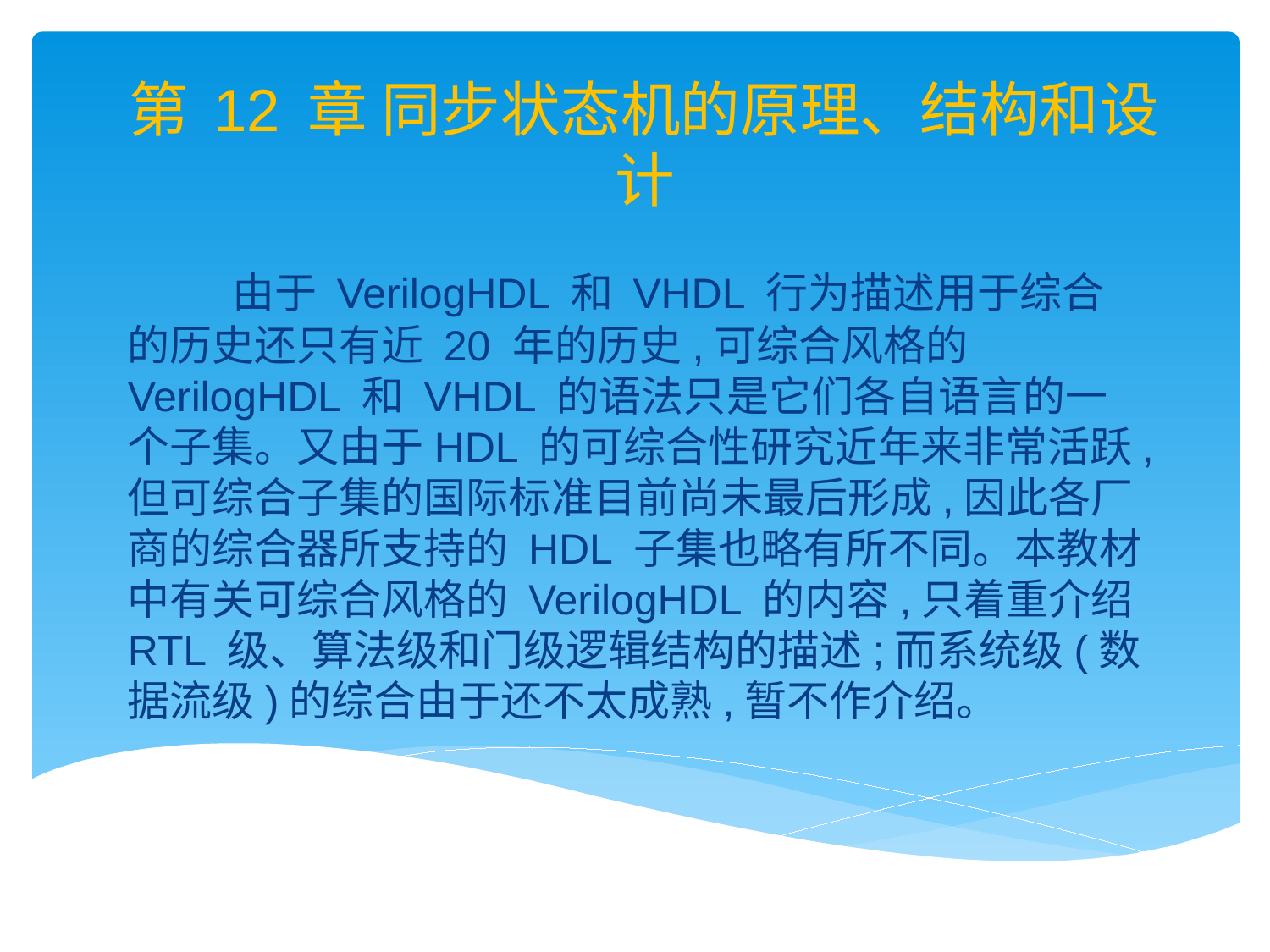

# 第 12 章 同步状态机的原理、结构和设计

         由于 VerilogHDL 和 VHDL 行为描述用于综合的历史还只有近 20 年的历史,可综合风格的 VerilogHDL 和 VHDL 的语法只是它们各自语言的一个子集。又由于HDL 的可综合性研究近年来非常活跃,但可综合子集的国际标准目前尚未最后形成,因此各厂商的综合器所支持的 HDL 子集也略有所不同。本教材中有关可综合风格的 VerilogHDL 的内容,只着重介绍 RTL 级、算法级和门级逻辑结构的描述;而系统级(数据流级)的综合由于还不太成熟,暂不作介绍。